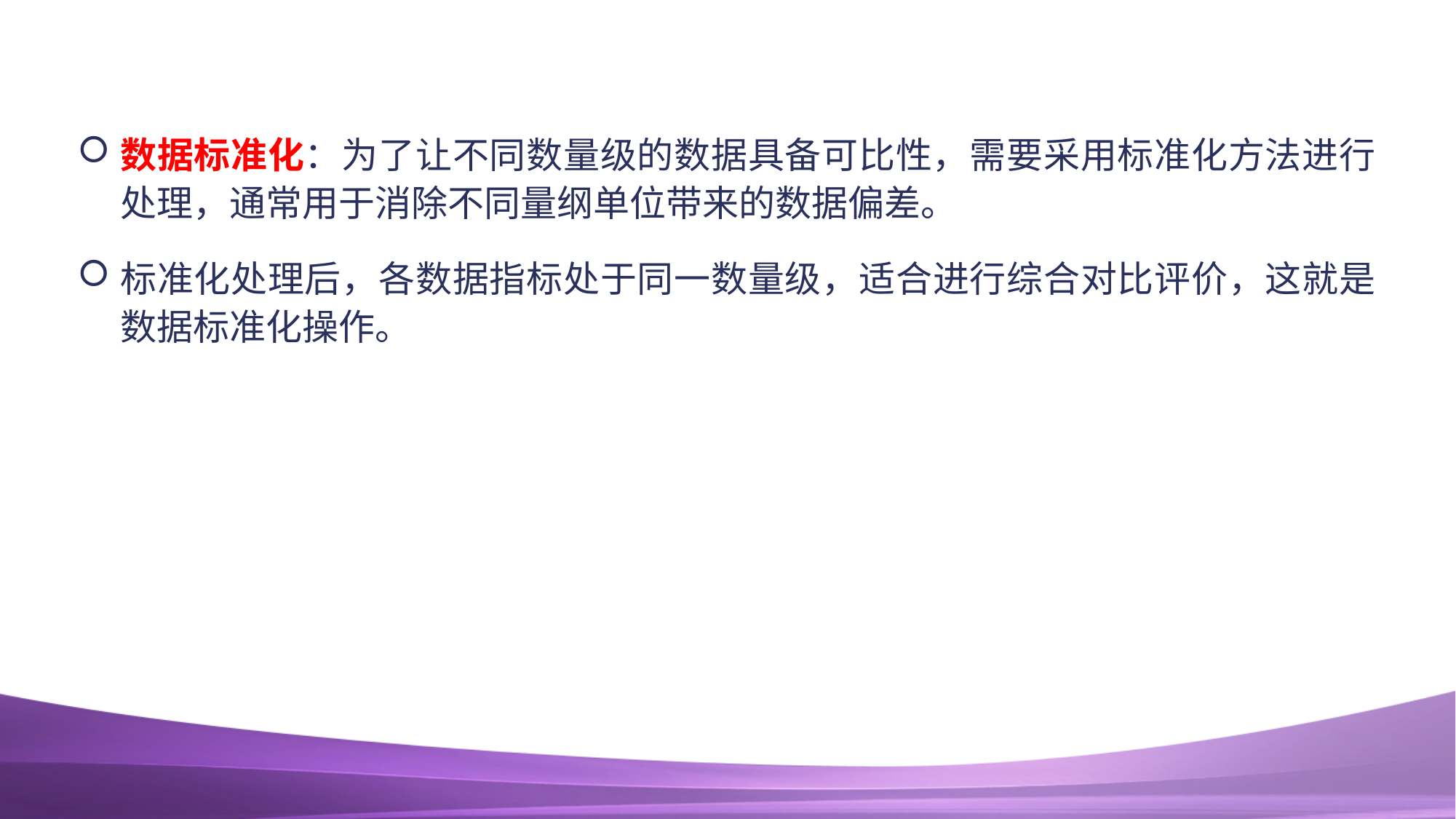

#
数据标准化：为了让不同数量级的数据具备可比性，需要采用标准化方法进行处理，通常用于消除不同量纲单位带来的数据偏差。
标准化处理后，各数据指标处于同一数量级，适合进行综合对比评价，这就是数据标准化操作。